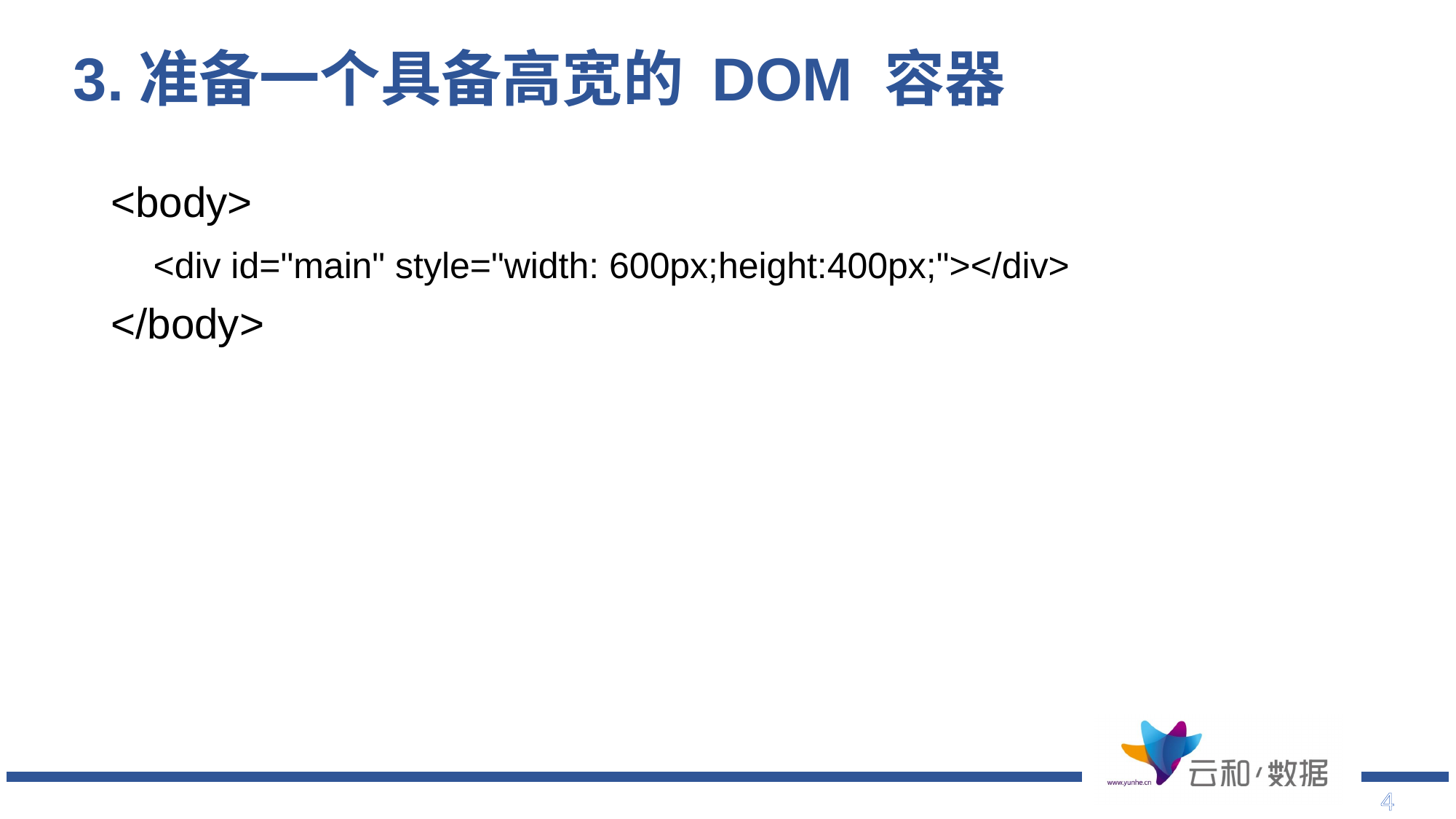

# 3.准备一个具备高宽的 DOM 容器
<body>
    <div id="main" style="width: 600px;height:400px;"></div>
</body>